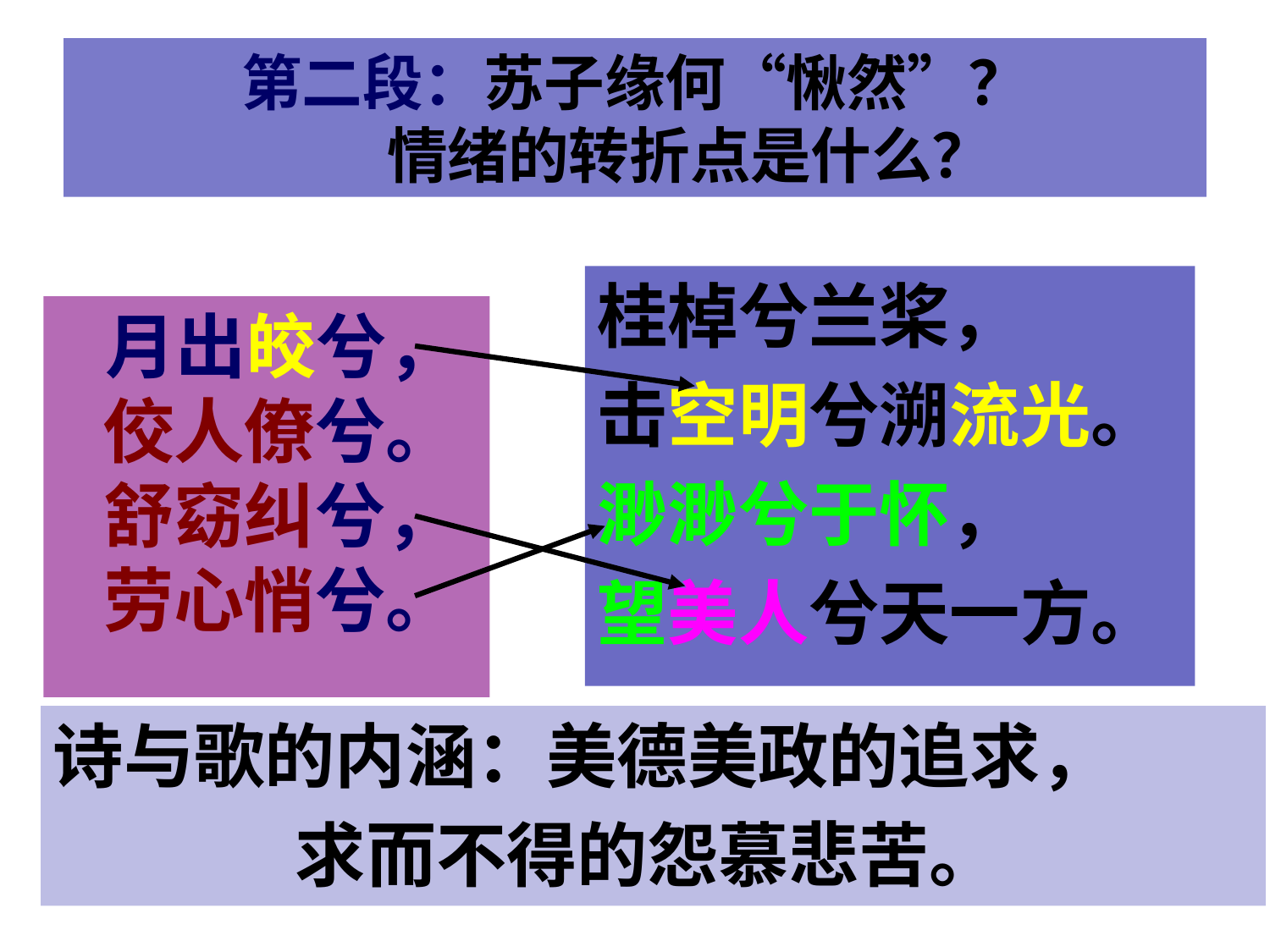

# 第二段：苏子缘何“愀然”？ 情绪的转折点是什么？
桂棹兮兰桨，
击空明兮溯流光。
渺渺兮于怀，
望美人兮天一方。

  月出皎兮，佼人僚兮。舒窈纠兮，劳心悄兮。

诗与歌的内涵：美德美政的追求，
              求而不得的怨慕悲苦。